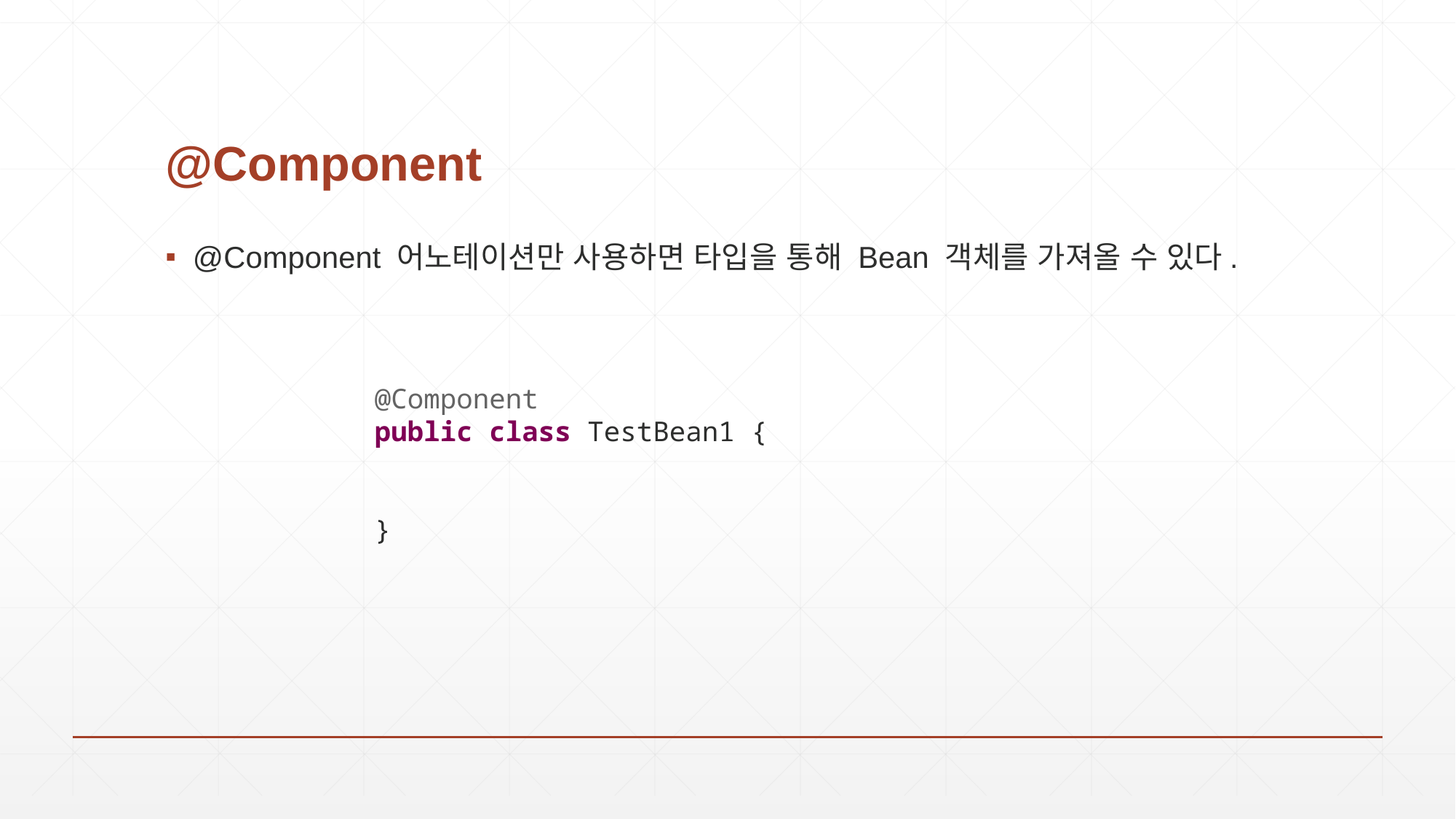

# @Component
@Component 어노테이션만 사용하면 타입을 통해 Bean 객체를 가져올 수 있다.
@Component
public class TestBean1 {

}